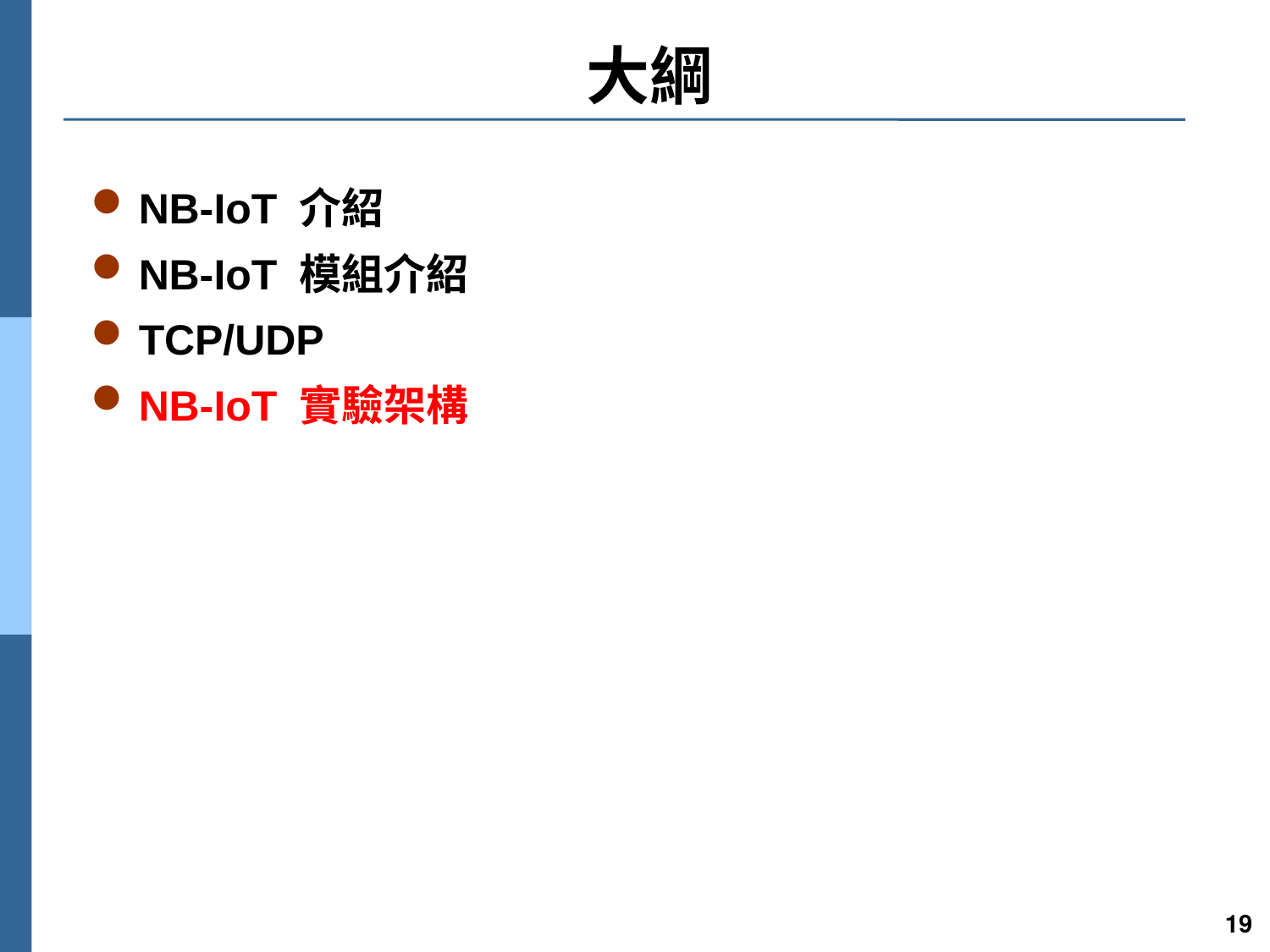

# 大綱
NB-IoT 介紹
NB-IoT 模組介紹
TCP/UDP
NB-IoT 實驗架構